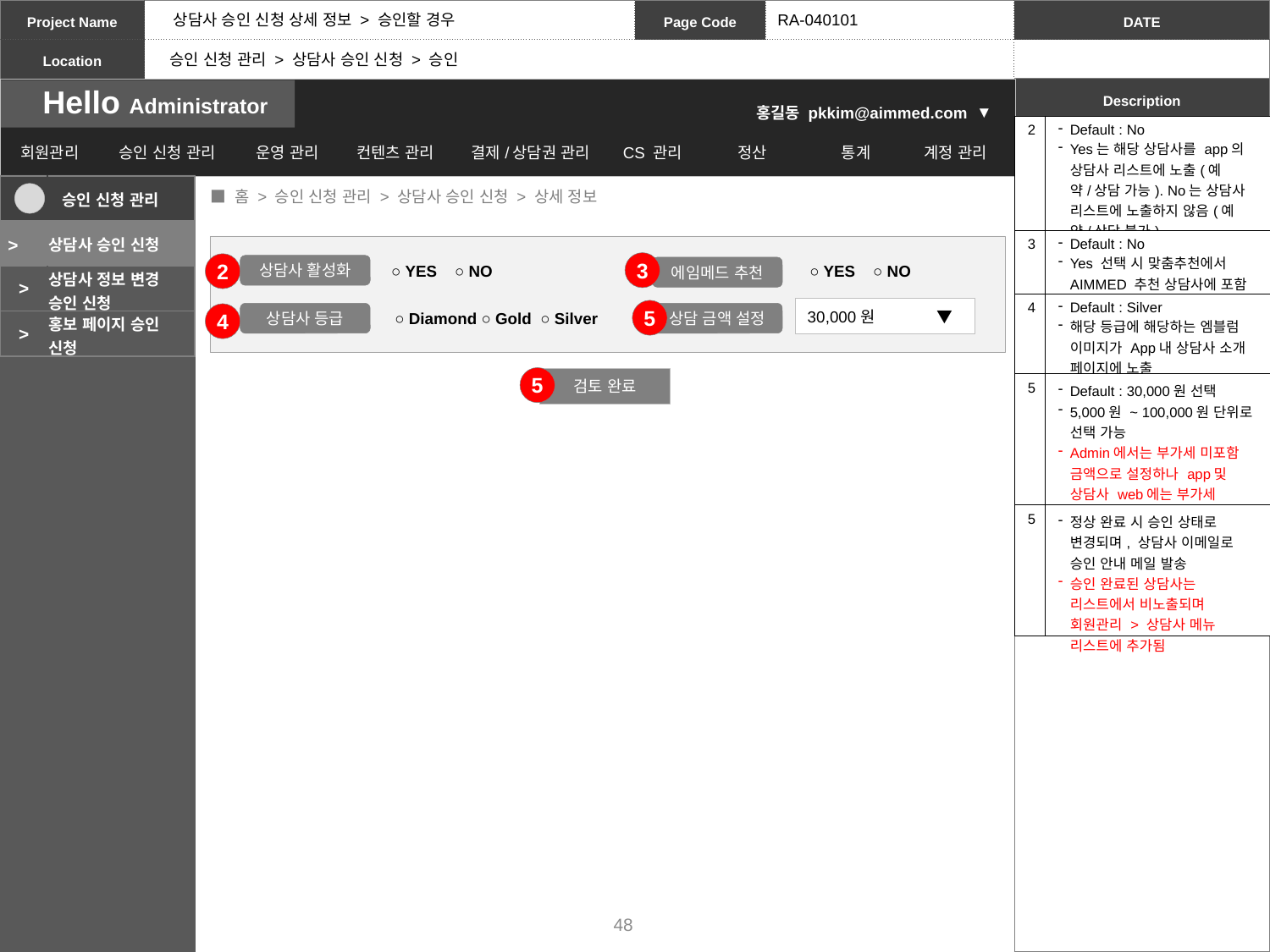

상담사 승인 신청 상세 정보 > 승인할 경우
RA-040101
승인 신청 관리 > 상담사 승인 신청 > 승인
| 2 | Default : No Yes는 해당 상담사를 app의 상담사 리스트에 노출(예약/상담 가능). No는 상담사 리스트에 노출하지 않음(예약/상담 불가) |
| --- | --- |
| 3 | Default : No Yes 선택 시 맞춤추천에서 AIMMED 추천 상담사에 포함 |
| 4 | Default : Silver 해당 등급에 해당하는 엠블럼 이미지가 App내 상담사 소개 페이지에 노출 |
| 5 | Default : 30,000원 선택 5,000원 ~ 100,000원 단위로 선택 가능 Admin에서는 부가세 미포함 금액으로 설정하나 app및 상담사 web에는 부가세 포함된 금액으로 노출 |
| 5 | 정상 완료 시 승인 상태로 변경되며, 상담사 이메일로 승인 안내 메일 발송 승인 완료된 상담사는 리스트에서 비노출되며 회원관리 > 상담사 메뉴 리스트에 추가됨 |
   ■ 홈 > 승인 신청 관리 > 상담사 승인 신청 > 상세 정보

|  | 승인 신청 관리 |
| --- | --- |
| > | 상담사 승인 신청 |
| > | 상담사 정보 변경 승인 신청 |
| > | 홍보 페이지 승인 신청 |

3
2
  ○ YES    ○ NO
  ○ YES    ○ NO
상담사 활성화
에임메드 추천
30,000원              ▼
5
  ○ Diamond ○ Gold  ○ Silver
상담사 등급
상담 금액 설정
4
5
검토 완료
48